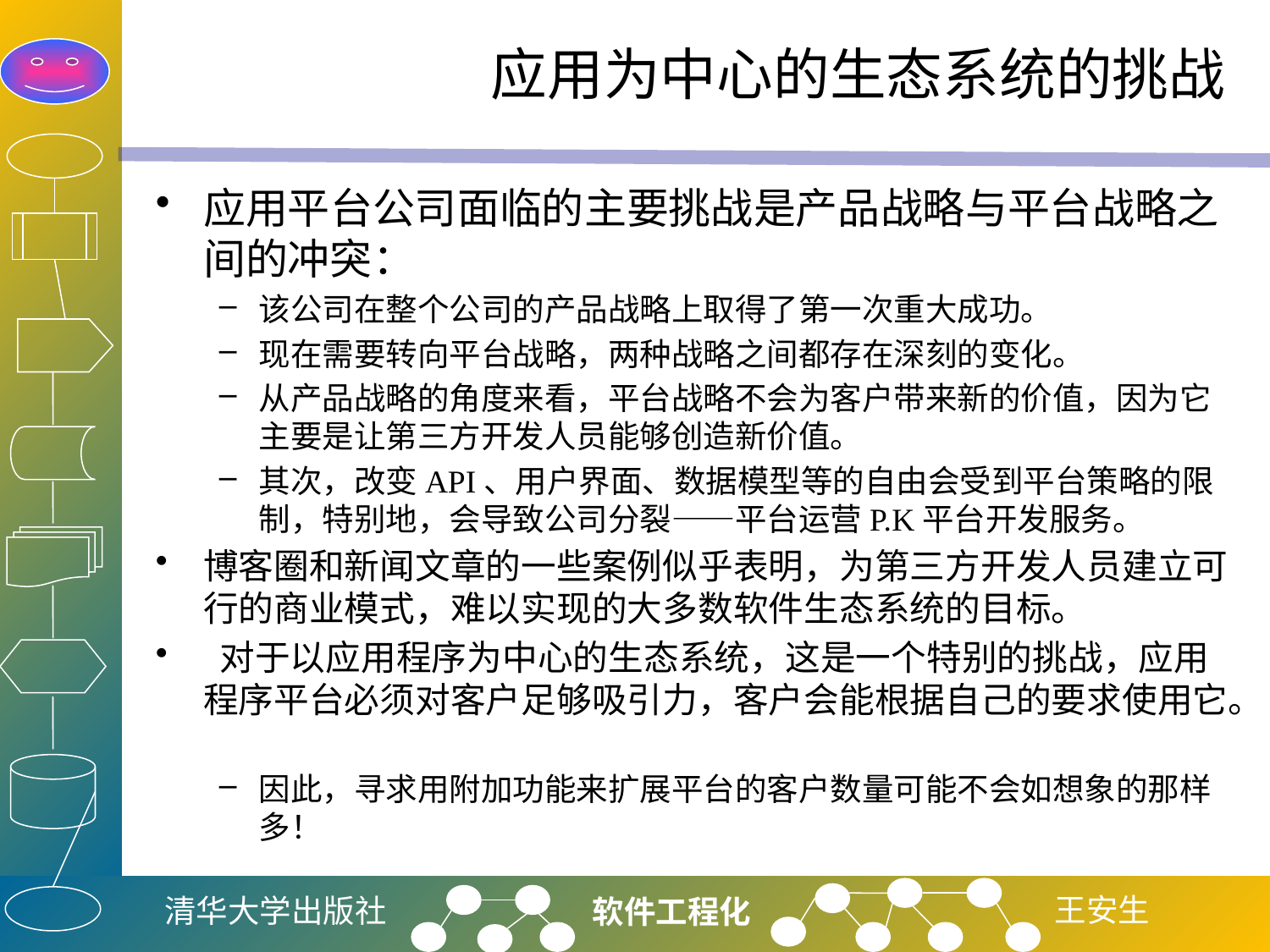

# 应用为中心的生态系统的挑战
应用平台公司面临的主要挑战是产品战略与平台战略之间的冲突：
该公司在整个公司的产品战略上取得了第一次重大成功。
现在需要转向平台战略，两种战略之间都存在深刻的变化。
从产品战略的角度来看，平台战略不会为客户带来新的价值，因为它主要是让第三方开发人员能够创造新价值。
其次，改变API、用户界面、数据模型等的自由会受到平台策略的限制，特别地，会导致公司分裂——平台运营P.K平台开发服务。
博客圈和新闻文章的一些案例似乎表明，为第三方开发人员建立可行的商业模式，难以实现的大多数软件生态系统的目标。
 对于以应用程序为中心的生态系统，这是一个特别的挑战，应用程序平台必须对客户足够吸引力，客户会能根据自己的要求使用它。
因此，寻求用附加功能来扩展平台的客户数量可能不会如想象的那样多！